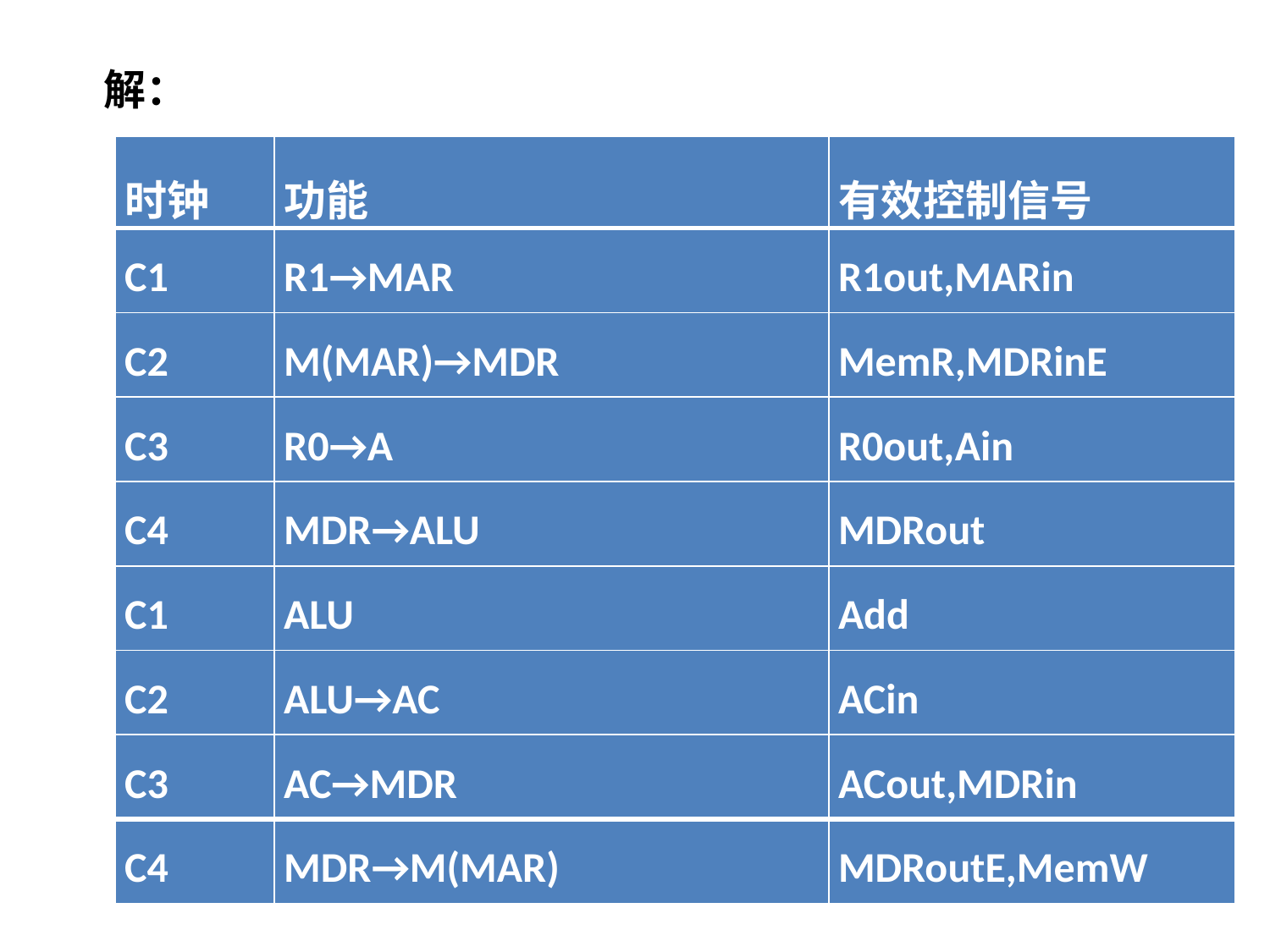

解：

| 时钟 | 功能 | 有效控制信号 |
| --- | --- | --- |
| C1 | R1→MAR | R1out,MARin |
| C2 | M(MAR)→MDR | MemR,MDRinE |
| C3 | R0→A | R0out,Ain |
| C4 | MDR→ALU | MDRout |
| C1 | ALU | Add |
| C2 | ALU→AC | ACin |
| C3 | AC→MDR | ACout,MDRin |
| C4 | MDR→M(MAR) | MDRoutE,MemW |